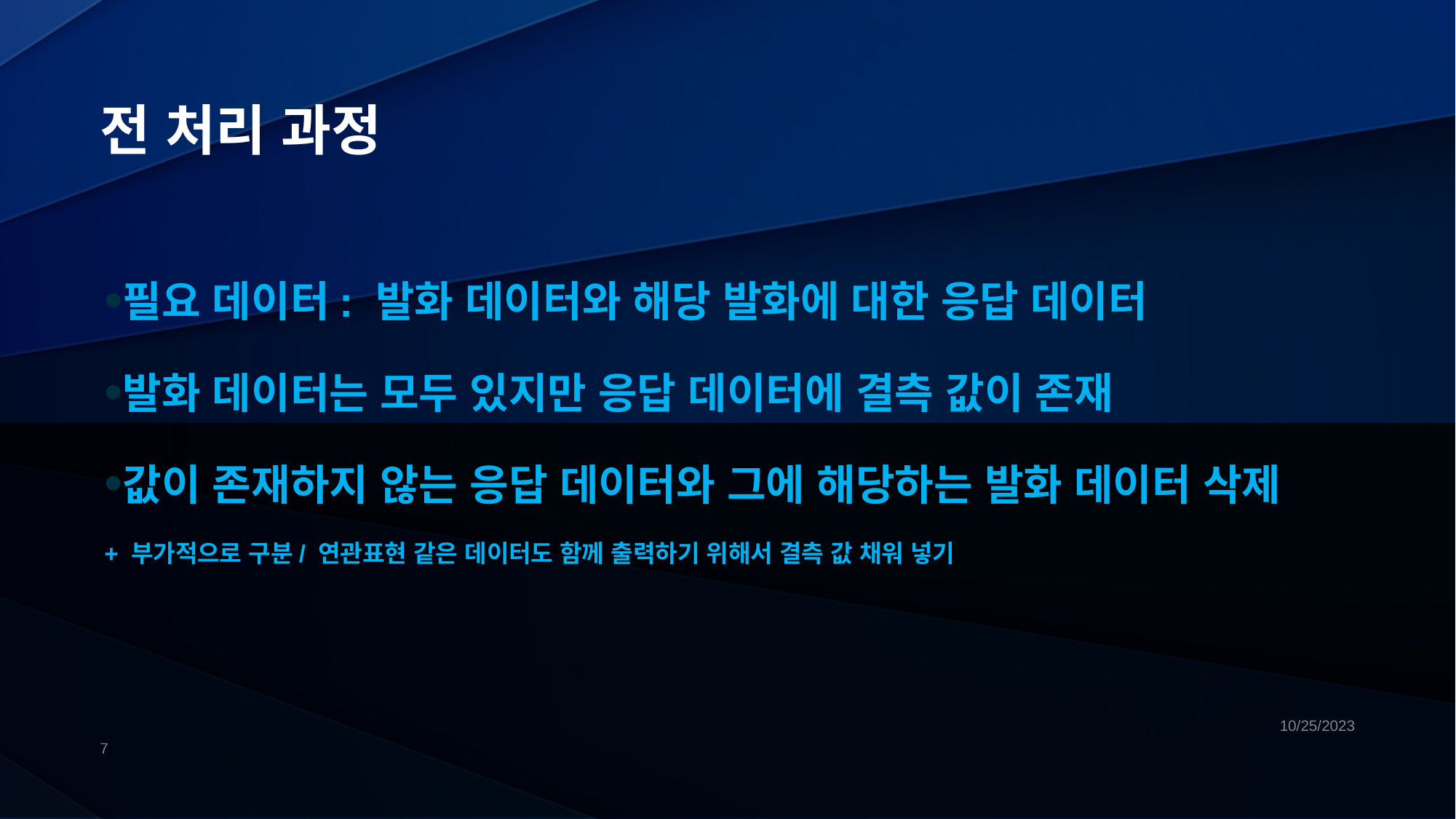

# 전 처리 과정
필요 데이터: 발화 데이터와 해당 발화에 대한 응답 데이터
발화 데이터는 모두 있지만 응답 데이터에 결측 값이 존재
값이 존재하지 않는 응답 데이터와 그에 해당하는 발화 데이터 삭제
+ 부가적으로 구분/ 연관표현 같은 데이터도 함께 출력하기 위해서 결측 값 채워 넣기
10/25/2023
7